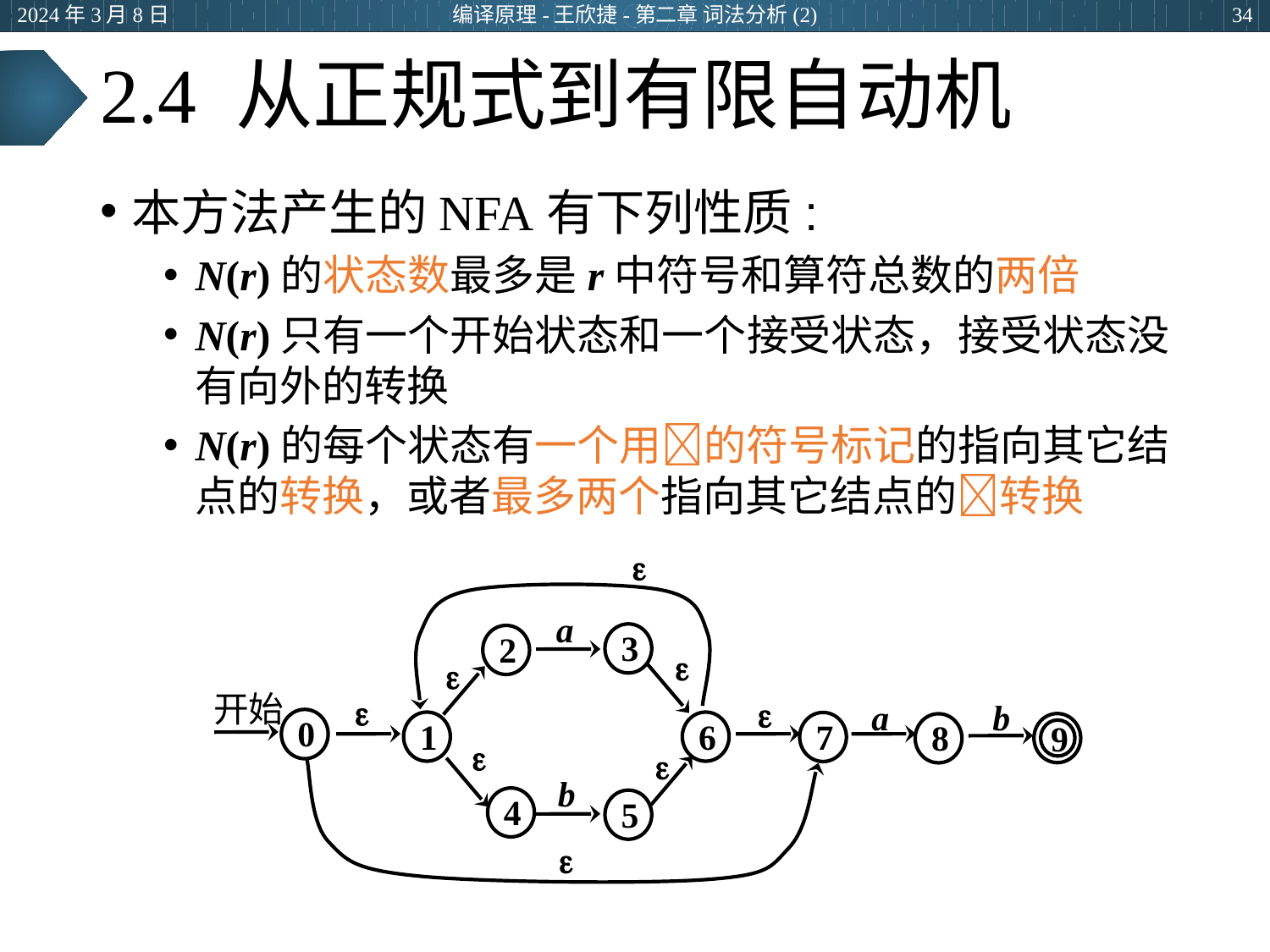

2024年3月8日
编译原理-王欣捷-第二章 词法分析(2)
34
# 2.4 从正规式到有限自动机
本方法产生的NFA有下列性质:
N(r)的状态数最多是r中符号和算符总数的两倍
N(r)只有一个开始状态和一个接受状态，接受状态没有向外的转换
N(r)的每个状态有一个用Σ的符号标记的指向其它结点的转换，或者最多两个指向其它结点的ε转换

ε

a
3
2
ε

ε

开始
ε
ε
b
a
0
1
6
7

9
8

ε
ε

b
4
5

ε